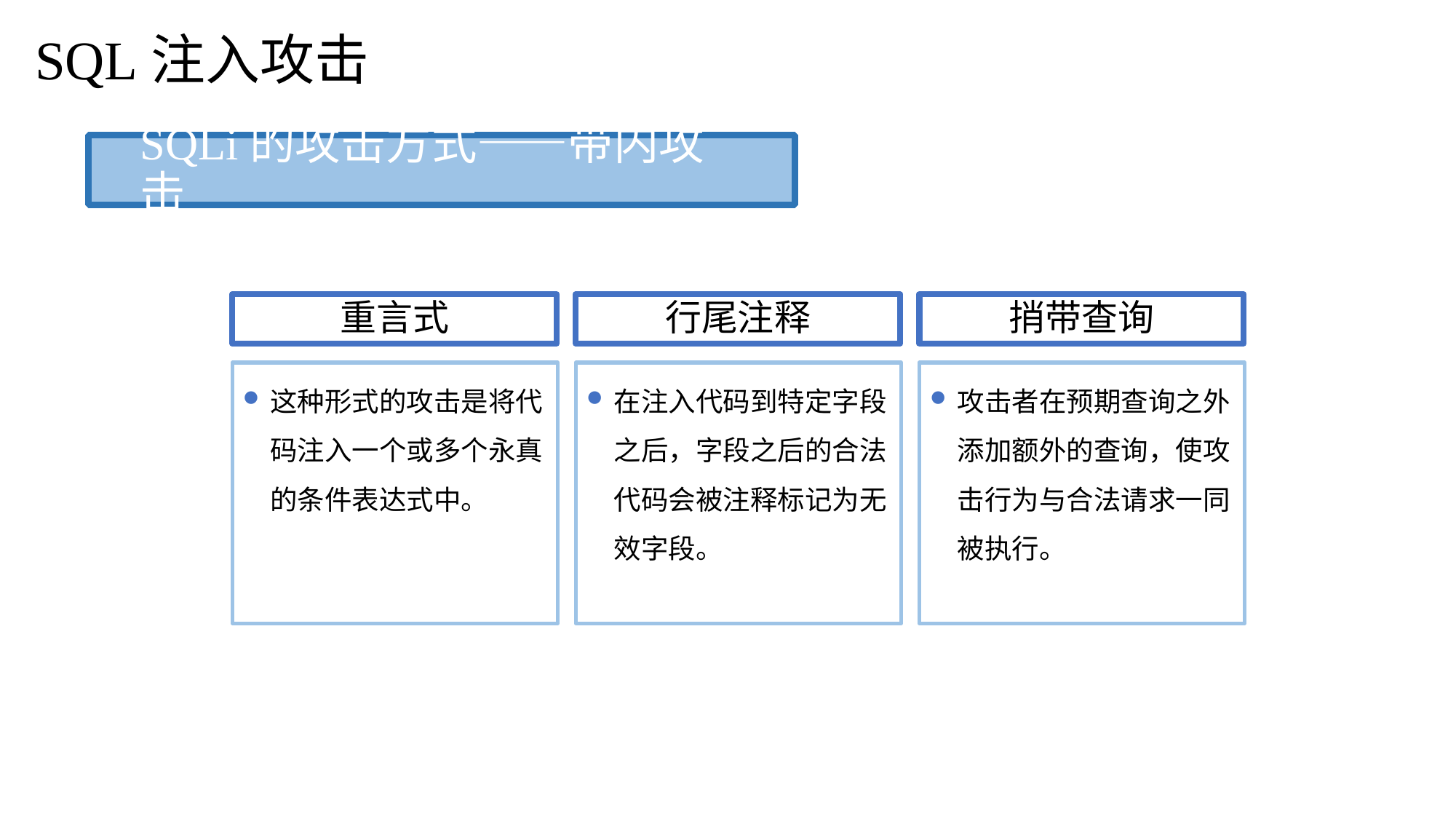

SQL注入攻击
SQLi的攻击方式——带内攻击
重言式
行尾注释
捎带查询
这种形式的攻击是将代码注入一个或多个永真的条件表达式中。
在注入代码到特定字段之后，字段之后的合法代码会被注释标记为无效字段。
攻击者在预期查询之外添加额外的查询，使攻击行为与合法请求一同被执行。